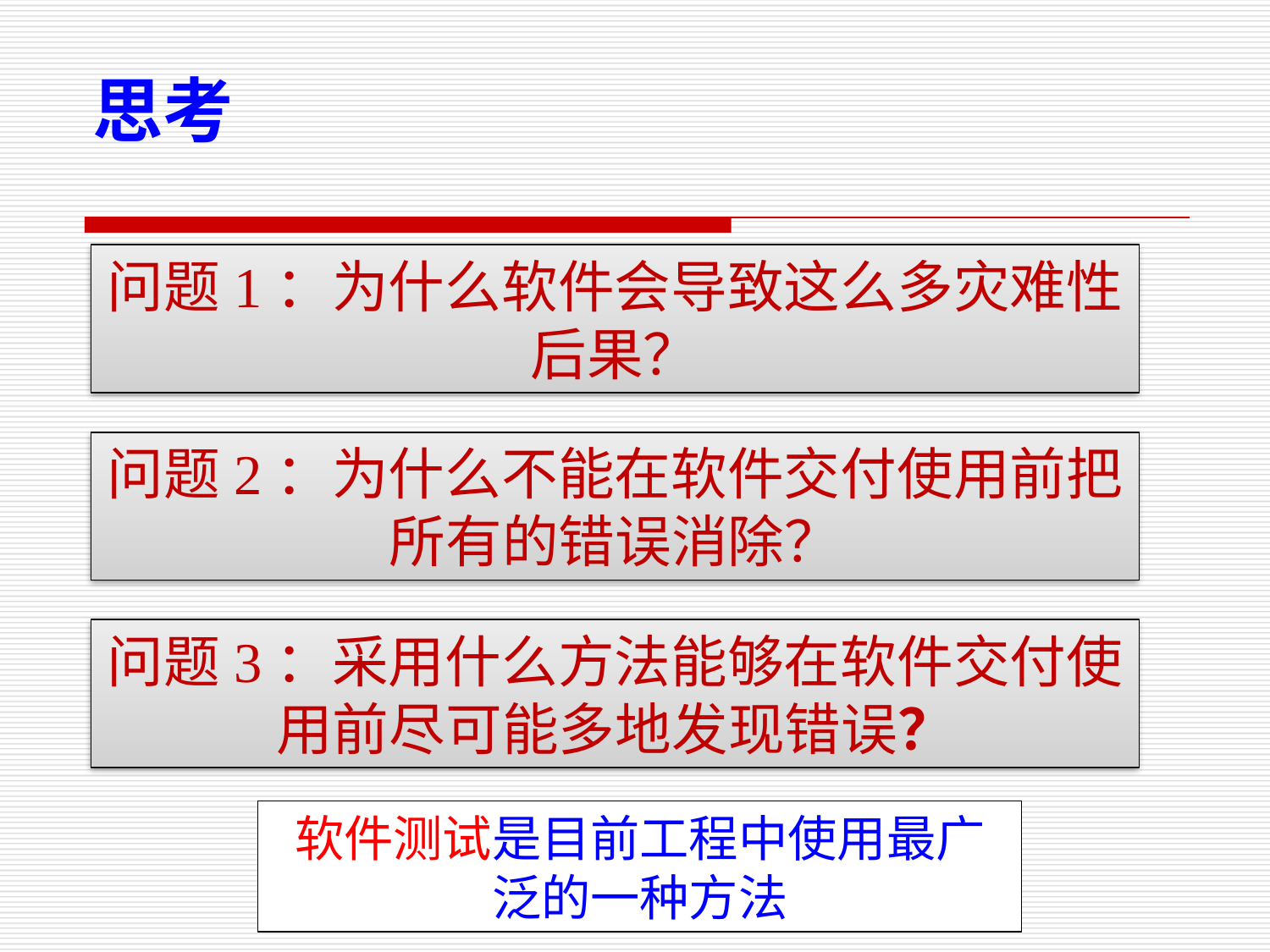

思考
问题1：为什么软件会导致这么多灾难性后果？
问题2：为什么不能在软件交付使用前把所有的错误消除？
问题3：采用什么方法能够在软件交付使用前尽可能多地发现错误？
软件测试是目前工程中使用最广泛的一种方法